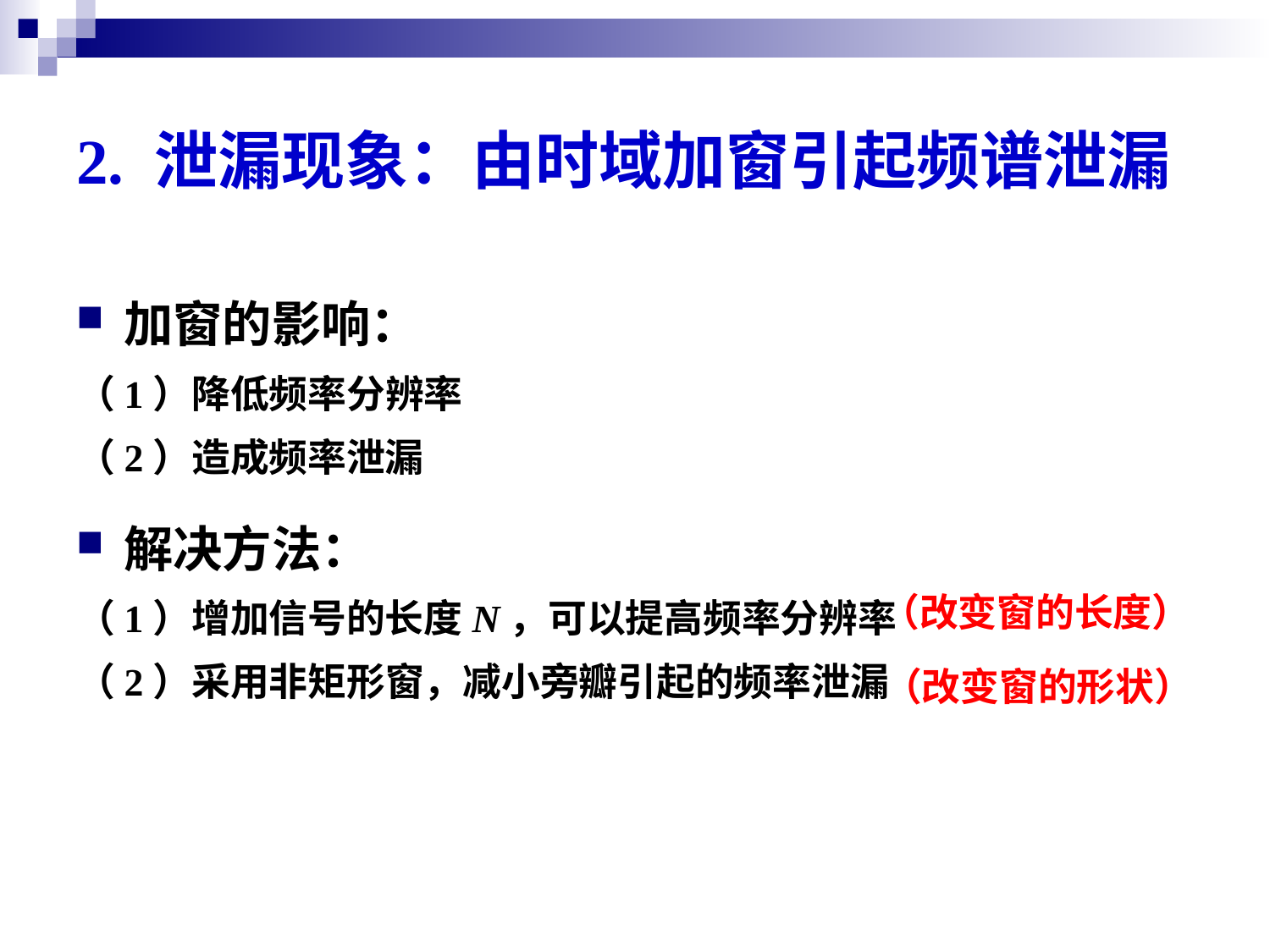

# 2. 泄漏现象：由时域加窗引起频谱泄漏
加窗的影响：
（1）降低频率分辨率
（2）造成频率泄漏
解决方法：
（1）增加信号的长度N，可以提高频率分辨率
（2）采用非矩形窗，减小旁瓣引起的频率泄漏
（改变窗的长度）
（改变窗的形状）